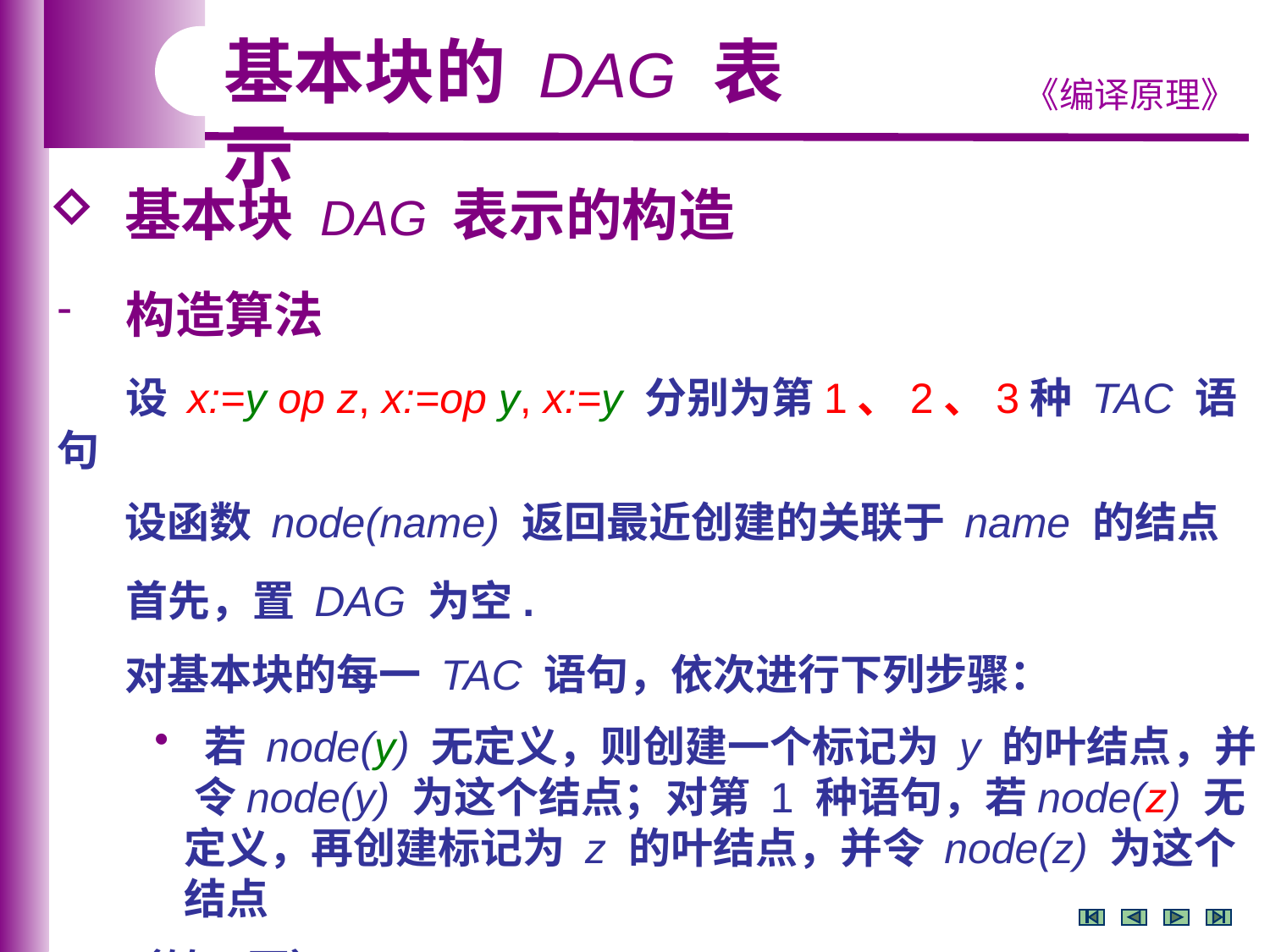

基本块的 DAG 表示
 基本块 DAG 表示的构造
   构造算法

     设 x:=y op z, x:=op y, x:=y 分别为第1、2、3种 TAC 语句

      设函数 node(name) 返回最近创建的关联于 name 的结点

     首先，置 DAG 为空.

      对基本块的每一 TAC 语句，依次进行下列步骤：

 若 node(y) 无定义，则创建一个标记为 y 的叶结点，并  令node(y) 为这个结点；对第 1 种语句，若node(z) 无定义，再创建标记为 z 的叶结点，并令 node(z) 为这个结点

（转下页）